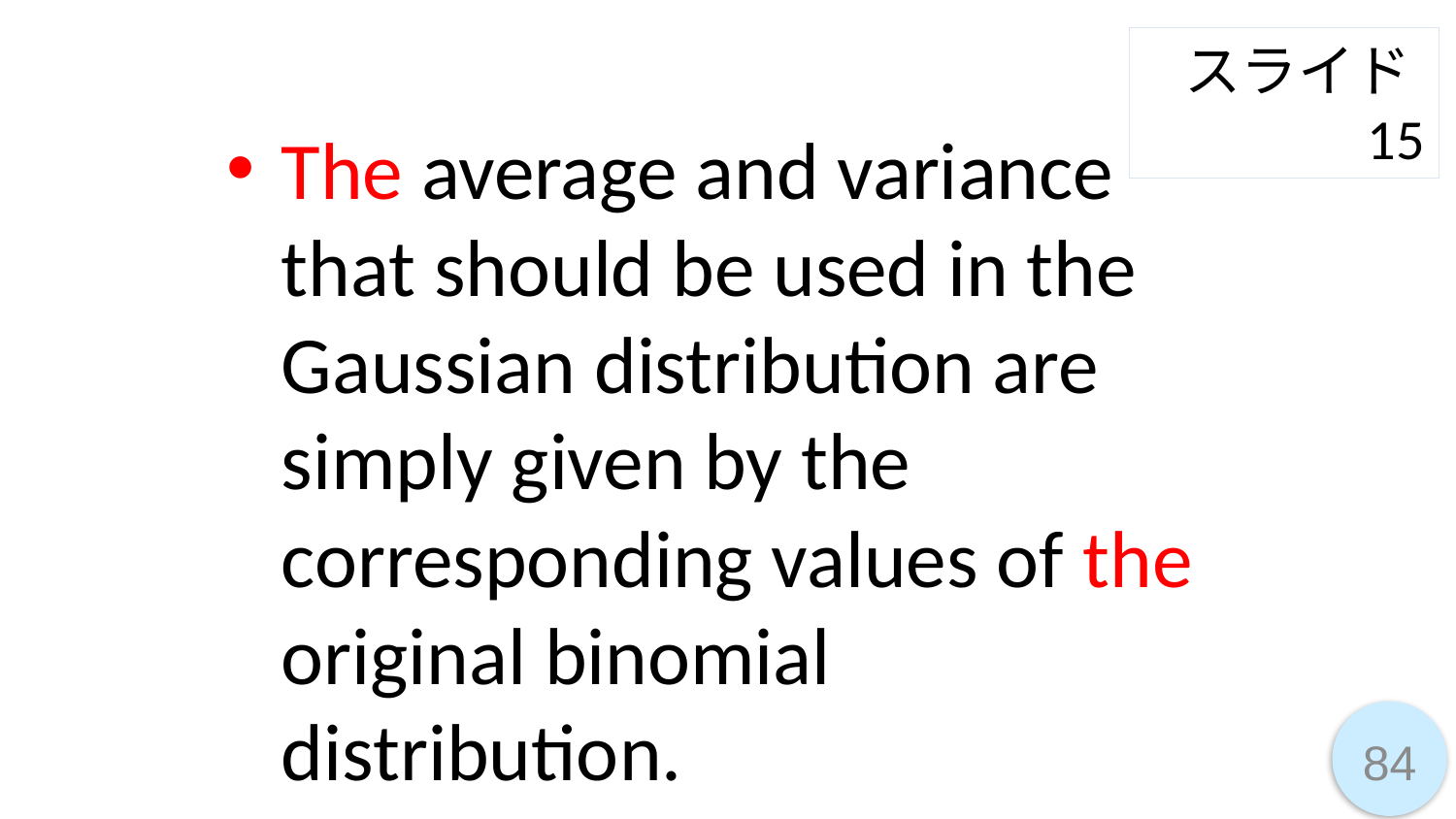

スライド15
The average and variance that should be used in the Gaussian distribution are simply given by the corresponding values of the original binomial distribution.
84